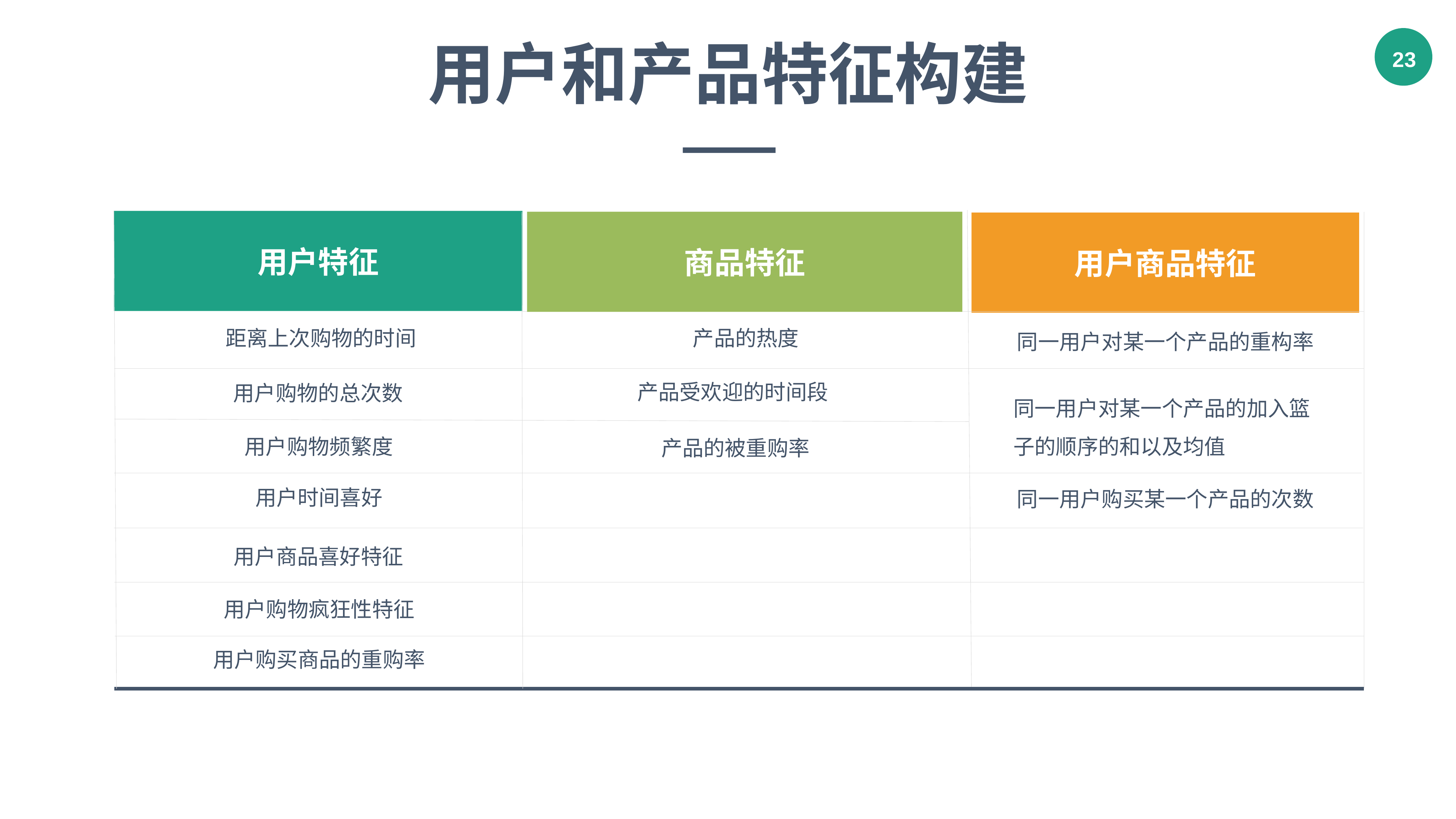

用户和产品特征构建

用户特征
商品特征
用户商品特征
距离上次购物的时间
产品的热度
同一用户对某一个产品的重构率
产品受欢迎的时间段
用户购物的总次数
同一用户对某一个产品的加入篮子的顺序的和以及均值
用户购物频繁度
产品的被重购率
用户时间喜好
同一用户购买某一个产品的次数
用户商品喜好特征
用户购物疯狂性特征
用户购买商品的重购率